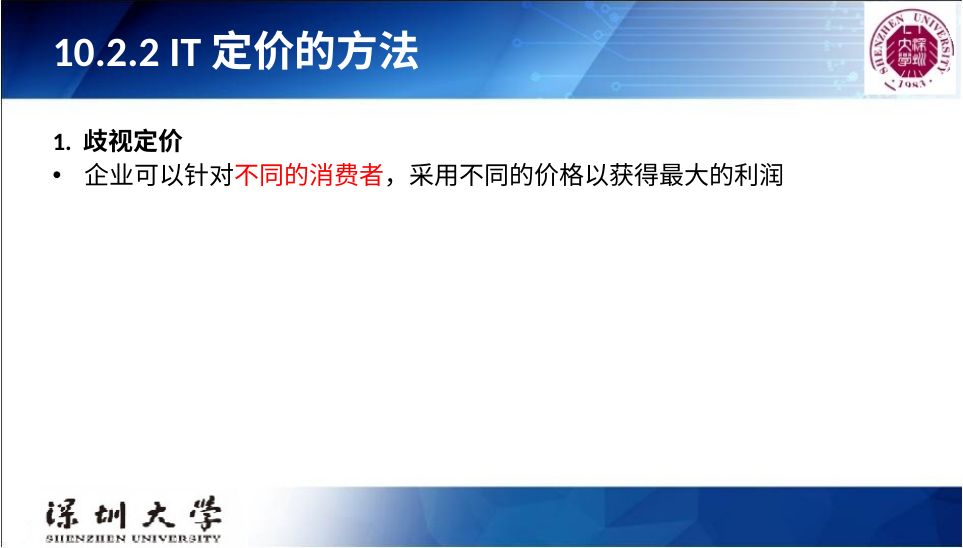

# 10.2.2 IT定价的方法
1. 歧视定价
企业可以针对不同的消费者，采用不同的价格以获得最大的利润
352